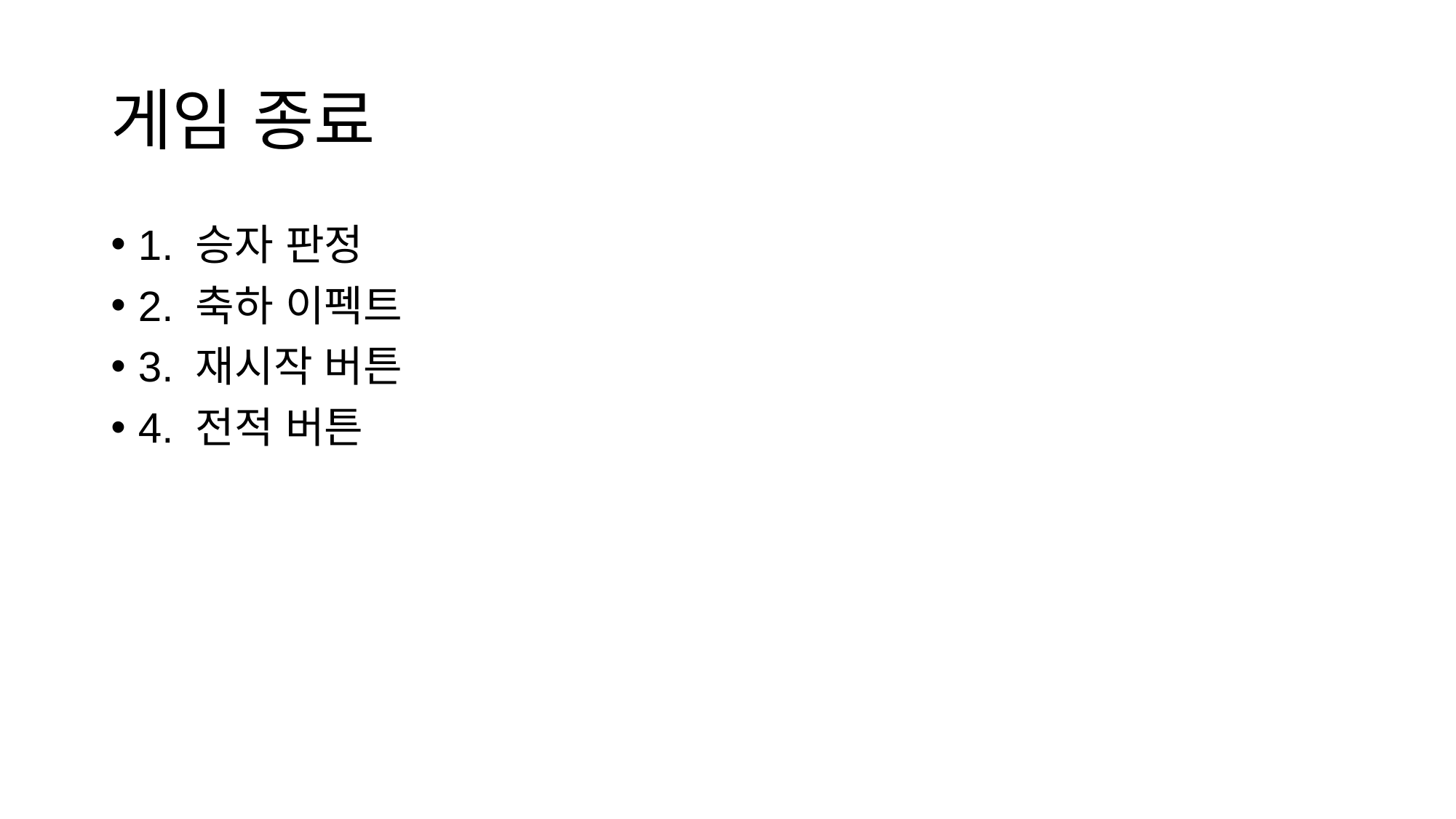

# 게임 종료
1. 승자 판정
2. 축하 이펙트
3. 재시작 버튼
4. 전적 버튼